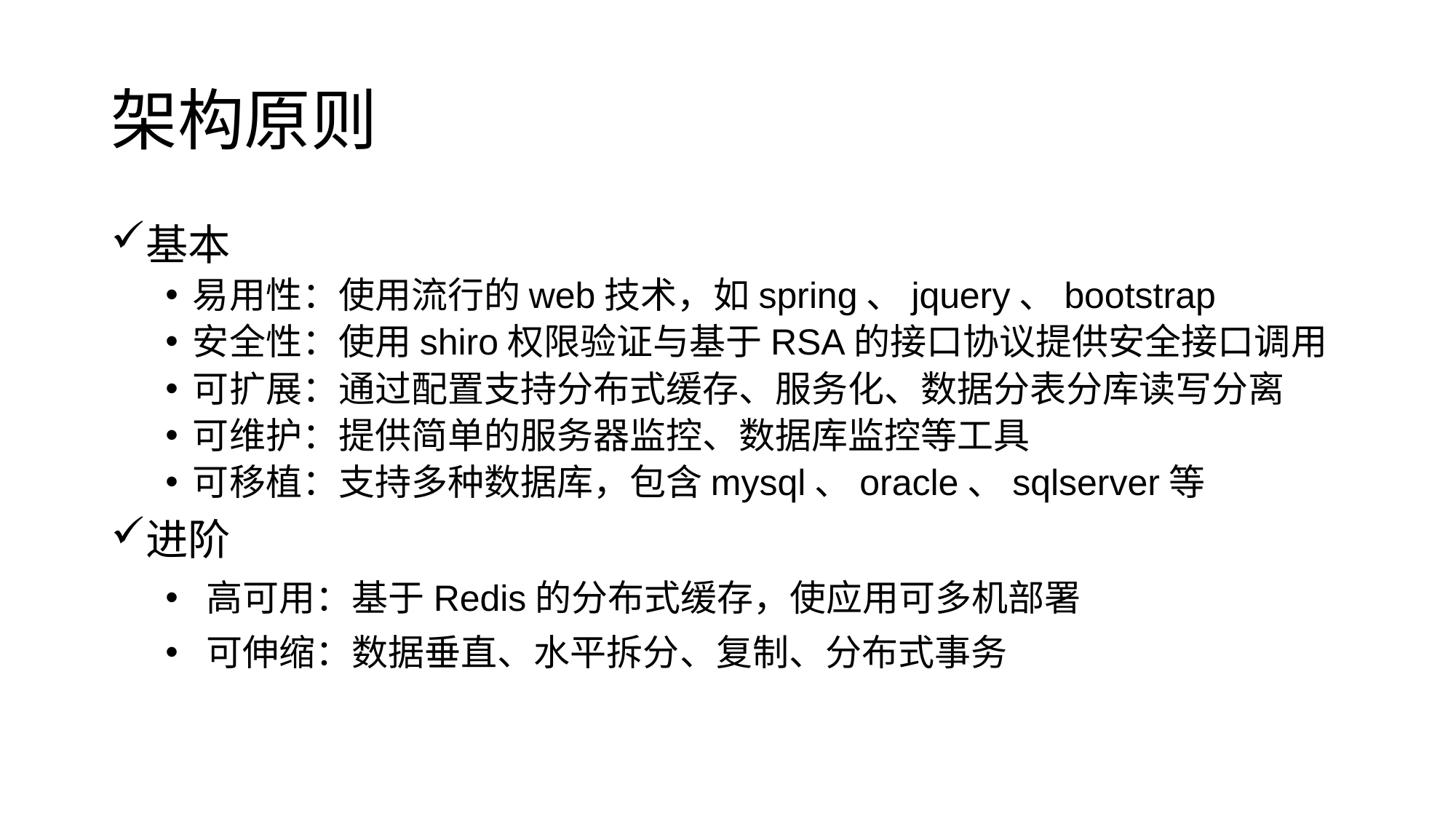

# 架构原则
基本
易用性：使用流行的web技术，如spring、jquery、bootstrap
安全性：使用shiro权限验证与基于RSA的接口协议提供安全接口调用
可扩展：通过配置支持分布式缓存、服务化、数据分表分库读写分离
可维护：提供简单的服务器监控、数据库监控等工具
可移植：支持多种数据库，包含mysql、oracle、sqlserver等
进阶
高可用：基于Redis的分布式缓存，使应用可多机部署
可伸缩：数据垂直、水平拆分、复制、分布式事务